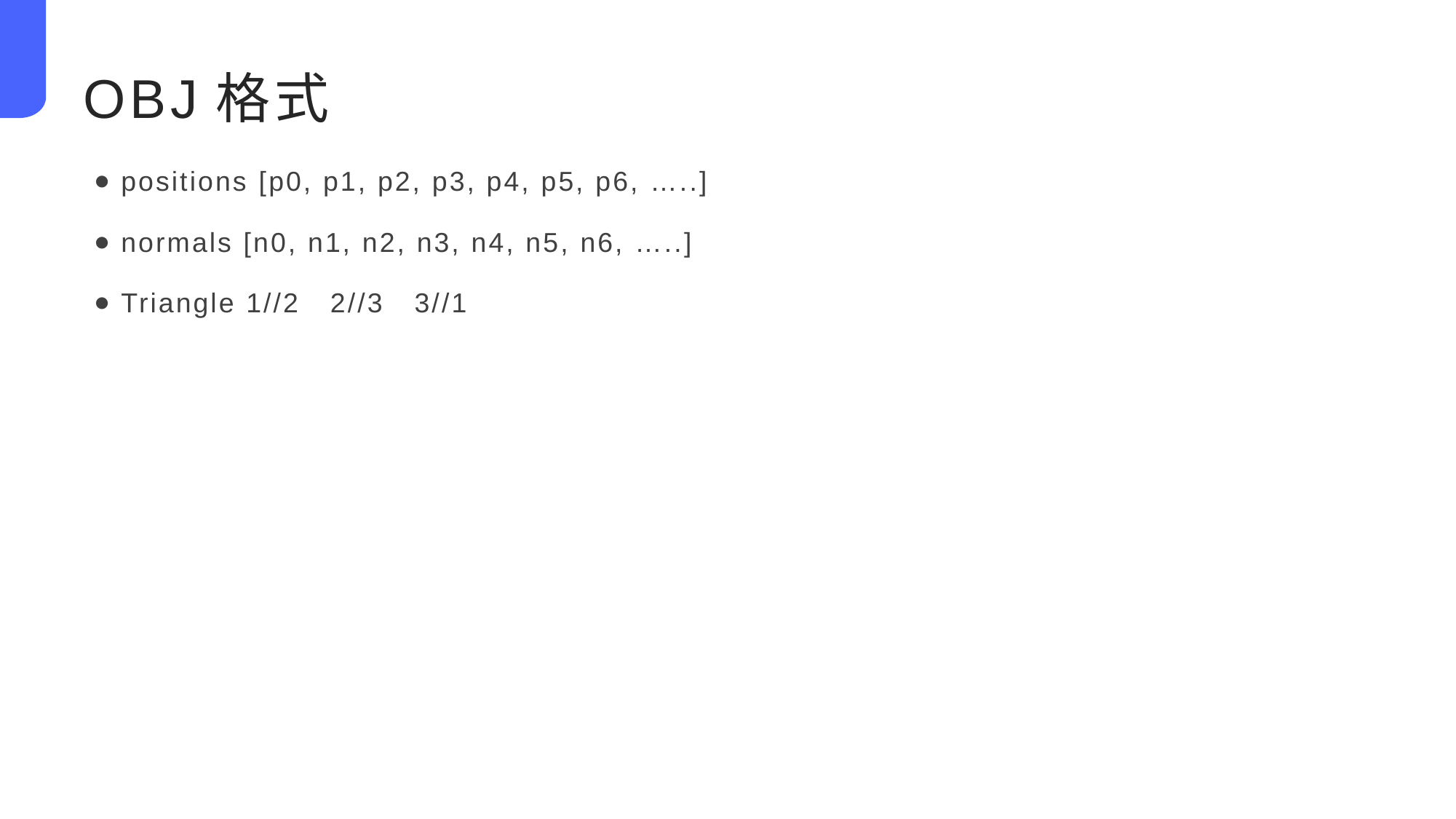

OBJ格式
positions [p0, p1, p2, p3, p4, p5, p6, …..]
normals [n0, n1, n2, n3, n4, n5, n6, …..]
Triangle 1//2   2//3   3//1